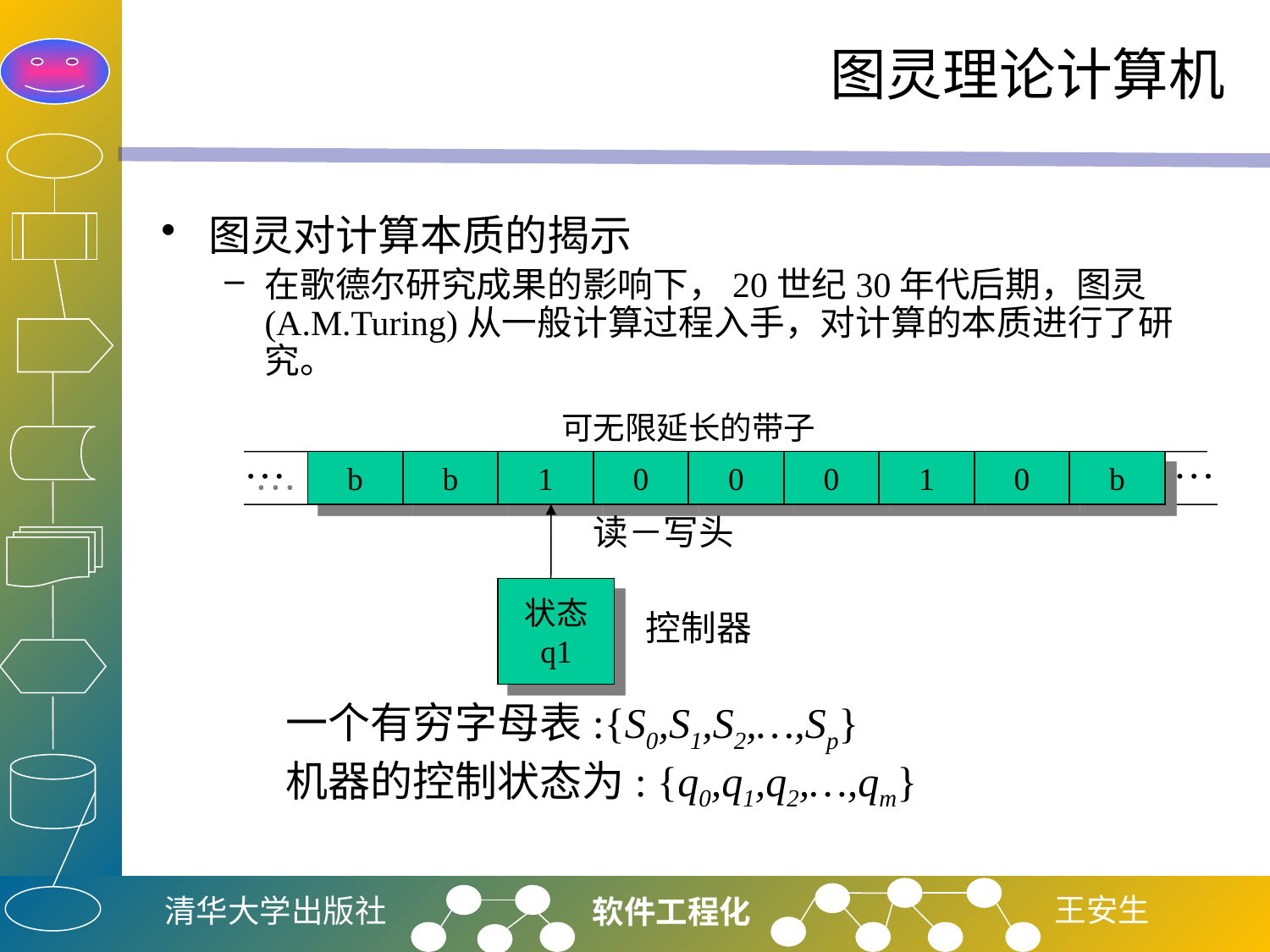

# 图灵理论计算机
图灵对计算本质的揭示
在歌德尔研究成果的影响下，20世纪30年代后期，图灵(A.M.Turing)从一般计算过程入手，对计算的本质进行了研究。
可无限延长的带子
…
…

b
b
1
0
0
0
1
0
b
读－写头

状态
q1
控制器
一个有穷字母表:{S0,S1,S2,…,Sp}
机器的控制状态为: {q0,q1,q2,…,qm}